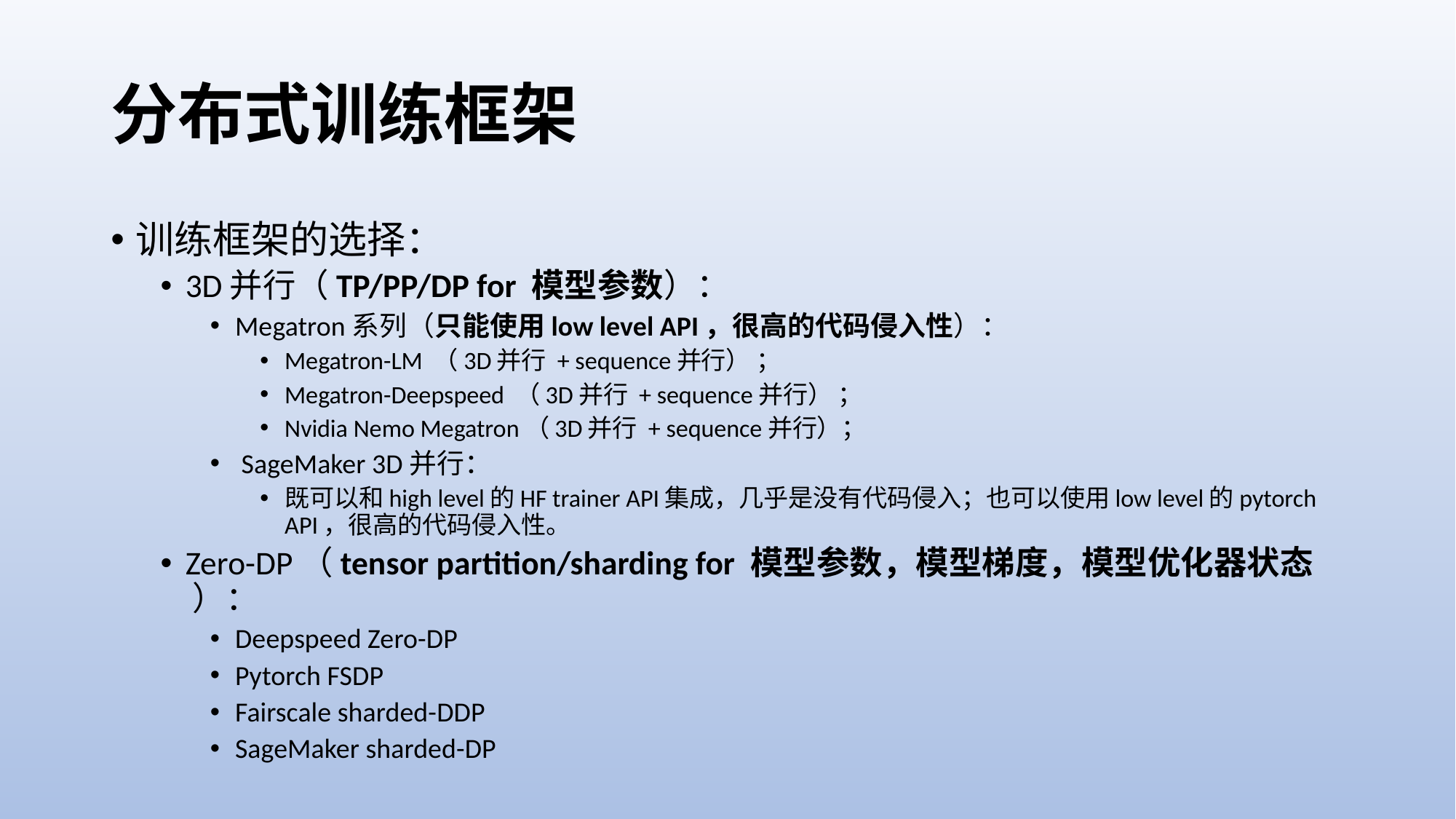

# 分布式训练框架
训练框架的选择：
3D并行（TP/PP/DP for 模型参数）：
Megatron系列（只能使用low level API，很高的代码侵入性）：
Megatron-LM （3D并行 + sequence并行） ；
Megatron-Deepspeed （3D并行 + sequence并行） ；
Nvidia Nemo Megatron（3D并行 + sequence并行）；
 SageMaker 3D并行：
既可以和high level的HF trainer API集成，几乎是没有代码侵入；也可以使用low level的pytorch API，很高的代码侵入性。
Zero-DP（tensor partition/sharding for 模型参数，模型梯度，模型优化器状态 ）：
Deepspeed Zero-DP
Pytorch FSDP
Fairscale sharded-DDP
SageMaker sharded-DP